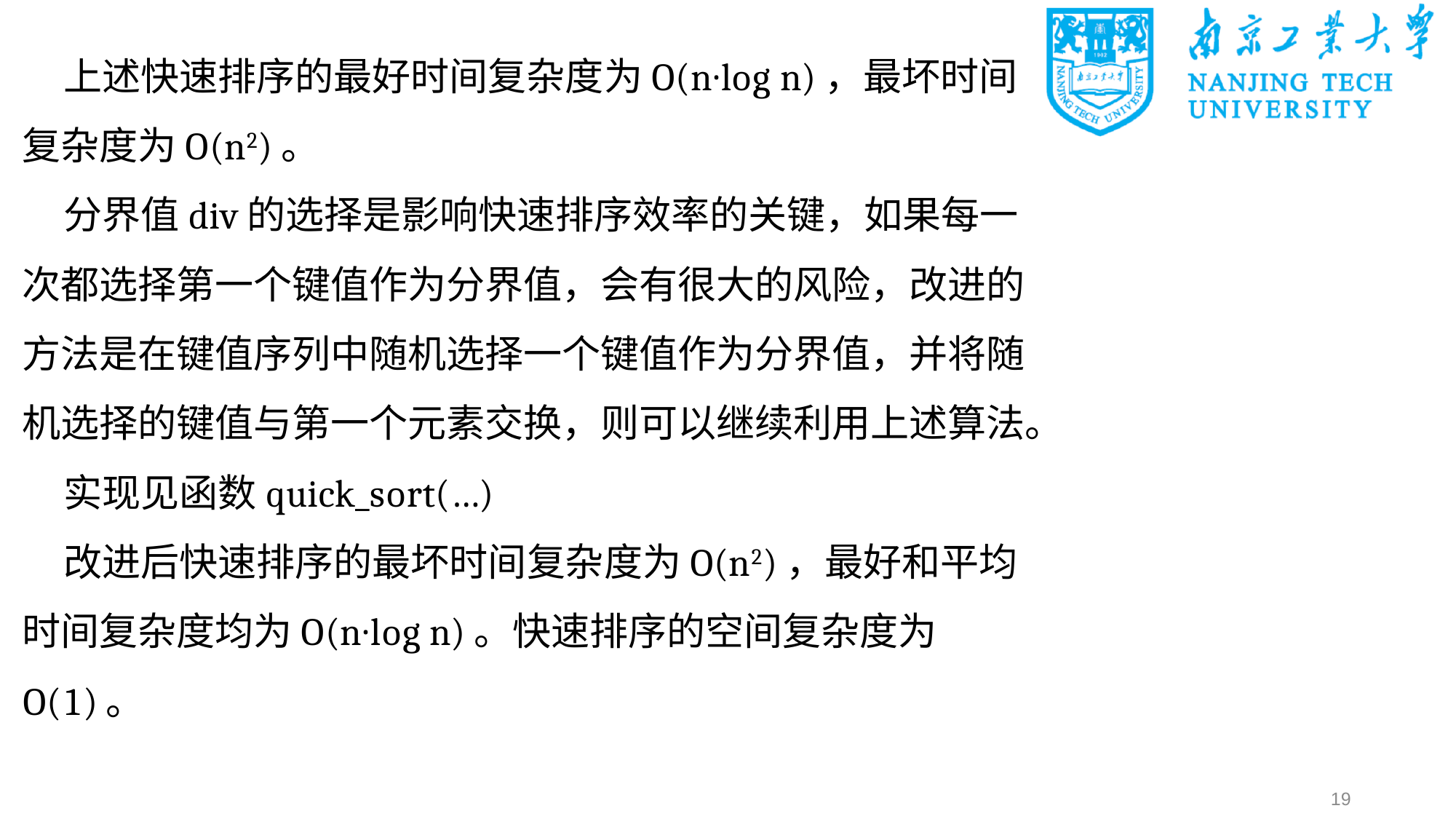

上述快速排序的最好时间复杂度为O(n∙log n)，最坏时间复杂度为O(n2)。
分界值div的选择是影响快速排序效率的关键，如果每一次都选择第一个键值作为分界值，会有很大的风险，改进的方法是在键值序列中随机选择一个键值作为分界值，并将随机选择的键值与第一个元素交换，则可以继续利用上述算法。
实现见函数quick_sort(…)
改进后快速排序的最坏时间复杂度为O(n2)，最好和平均时间复杂度均为O(n∙log n)。快速排序的空间复杂度为O(1)。
19